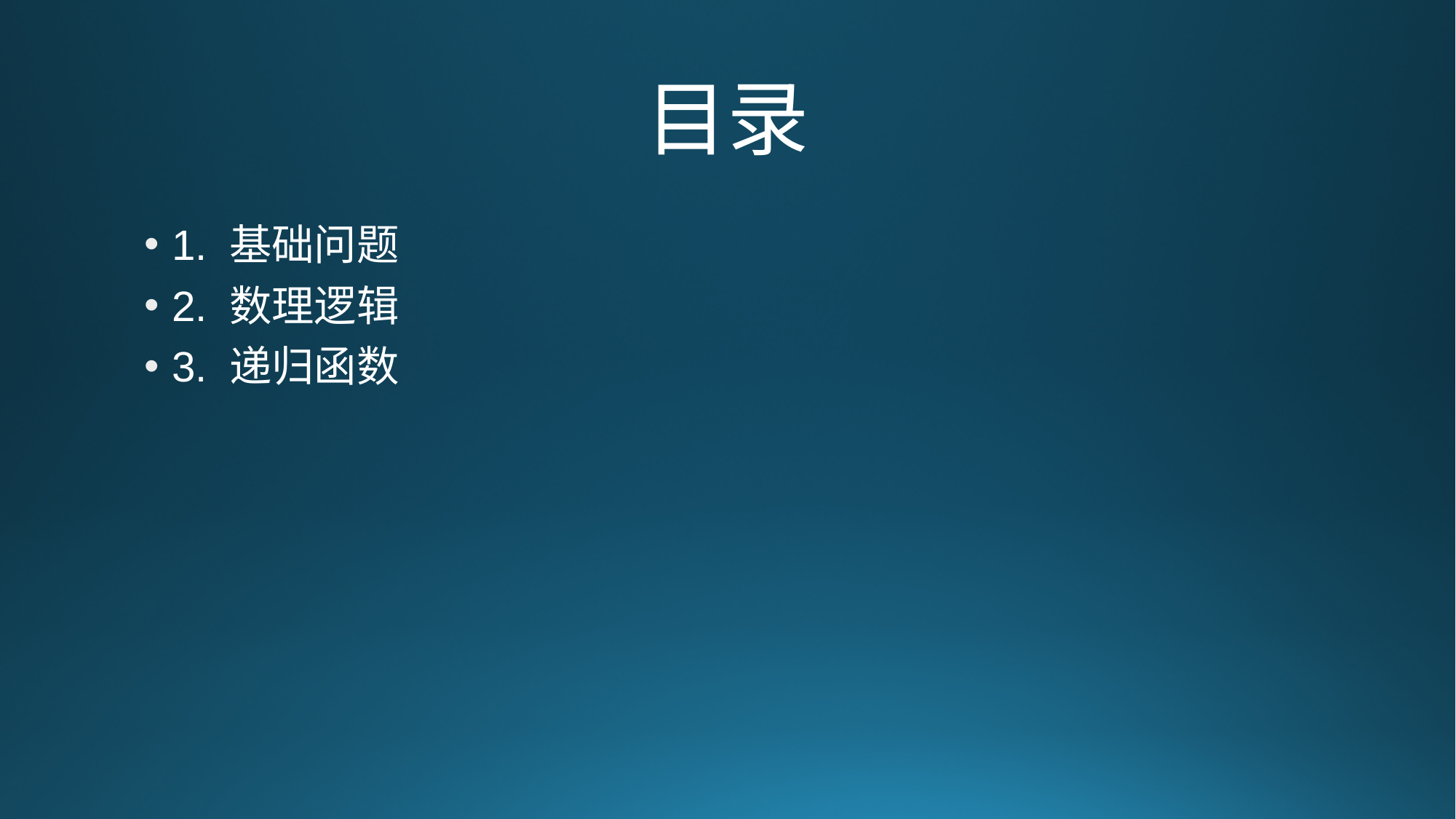

# 目录
1. 基础问题
2. 数理逻辑
3. 递归函数